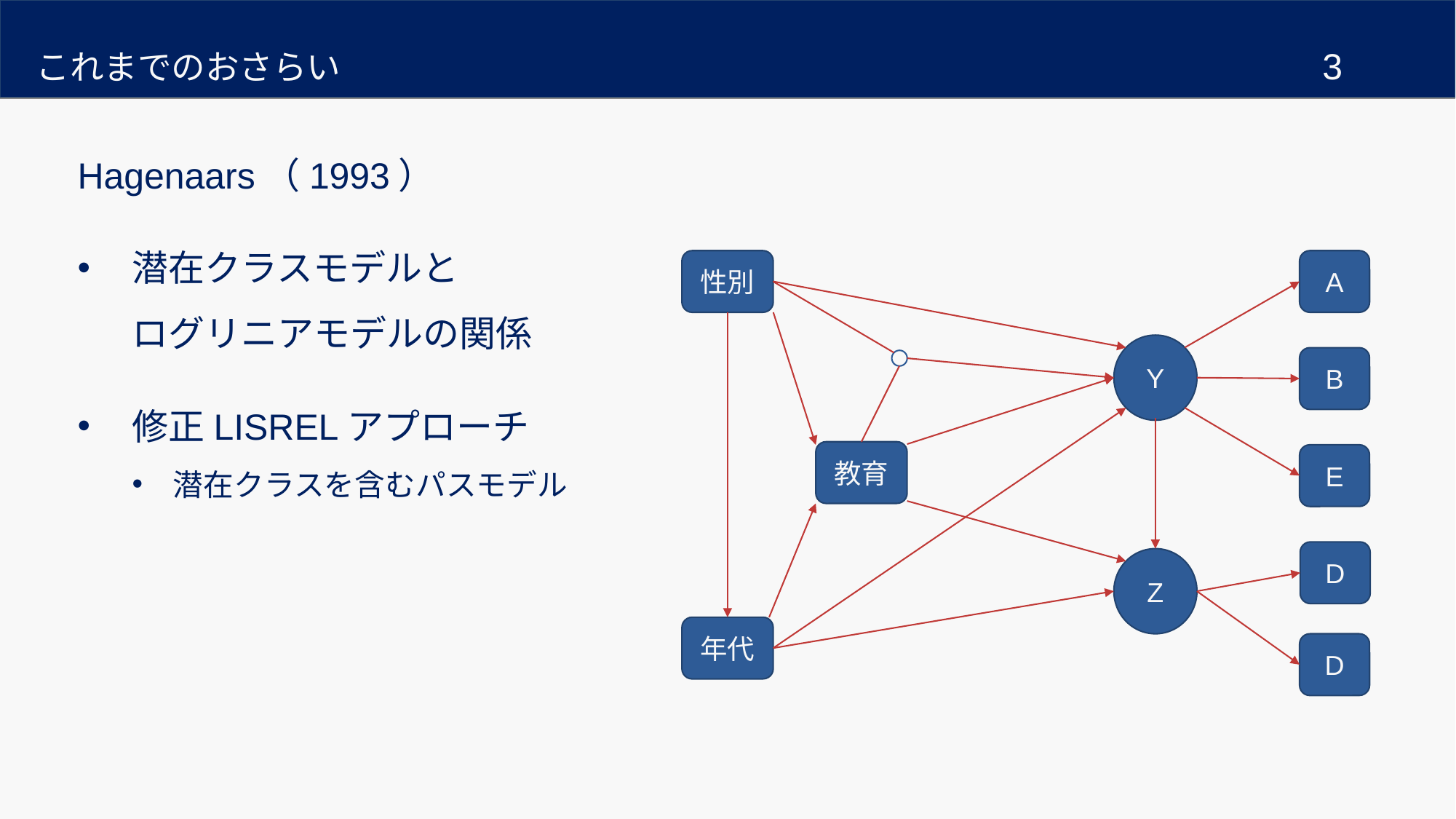

これまでのおさらい
Hagenaars（1993）
潜在クラスモデルと
ログリニアモデルの関係
修正LISRELアプローチ
潜在クラスを含むパスモデル
性別
A
Y
B

教育
E
D
Z
年代
D